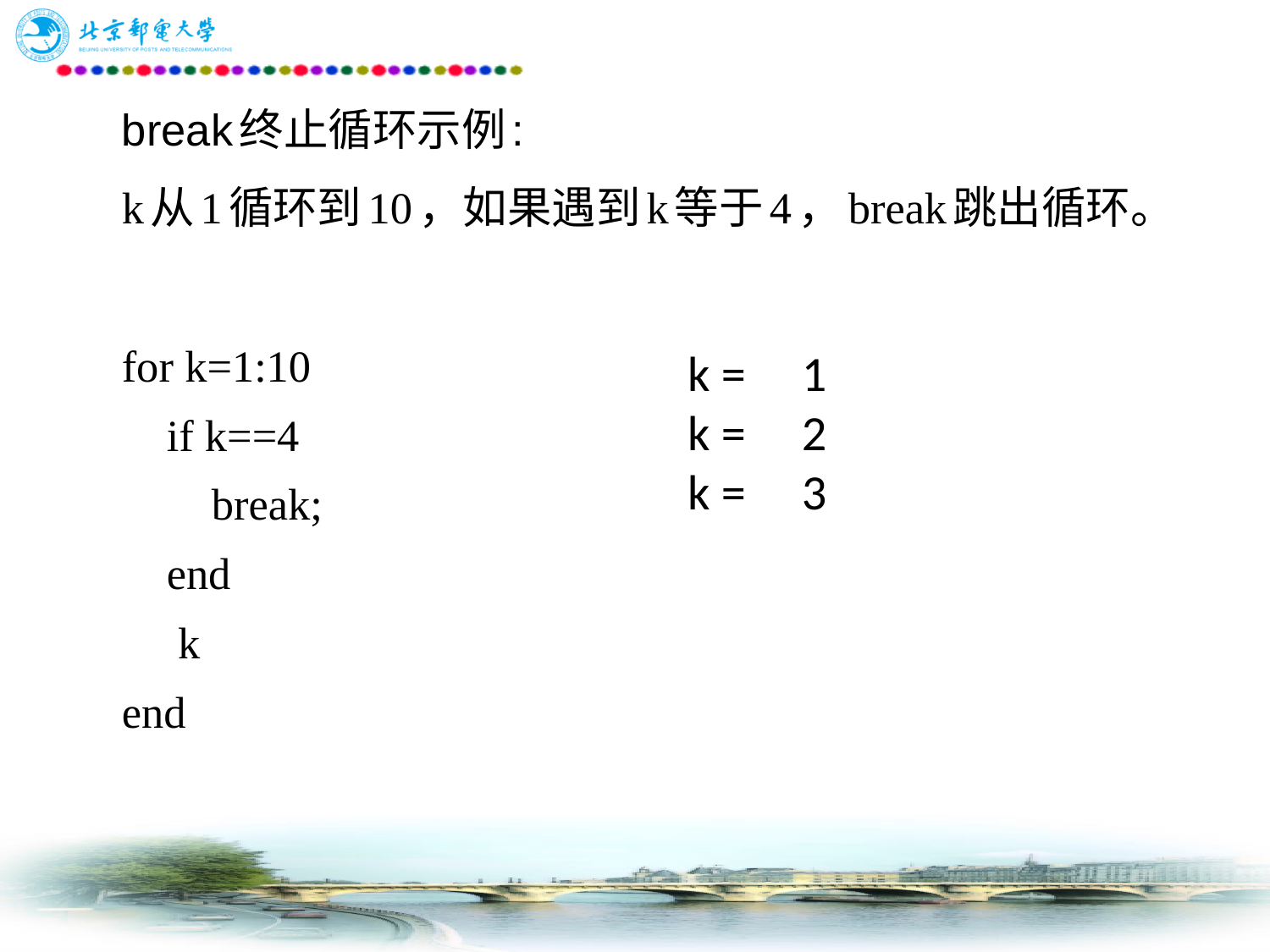

break终止循环示例:
k从1循环到10，如果遇到k等于4，break跳出循环。

for k=1:10
    if k==4
        break;
    end
     k
end
k =     1
k =     2
k =     3